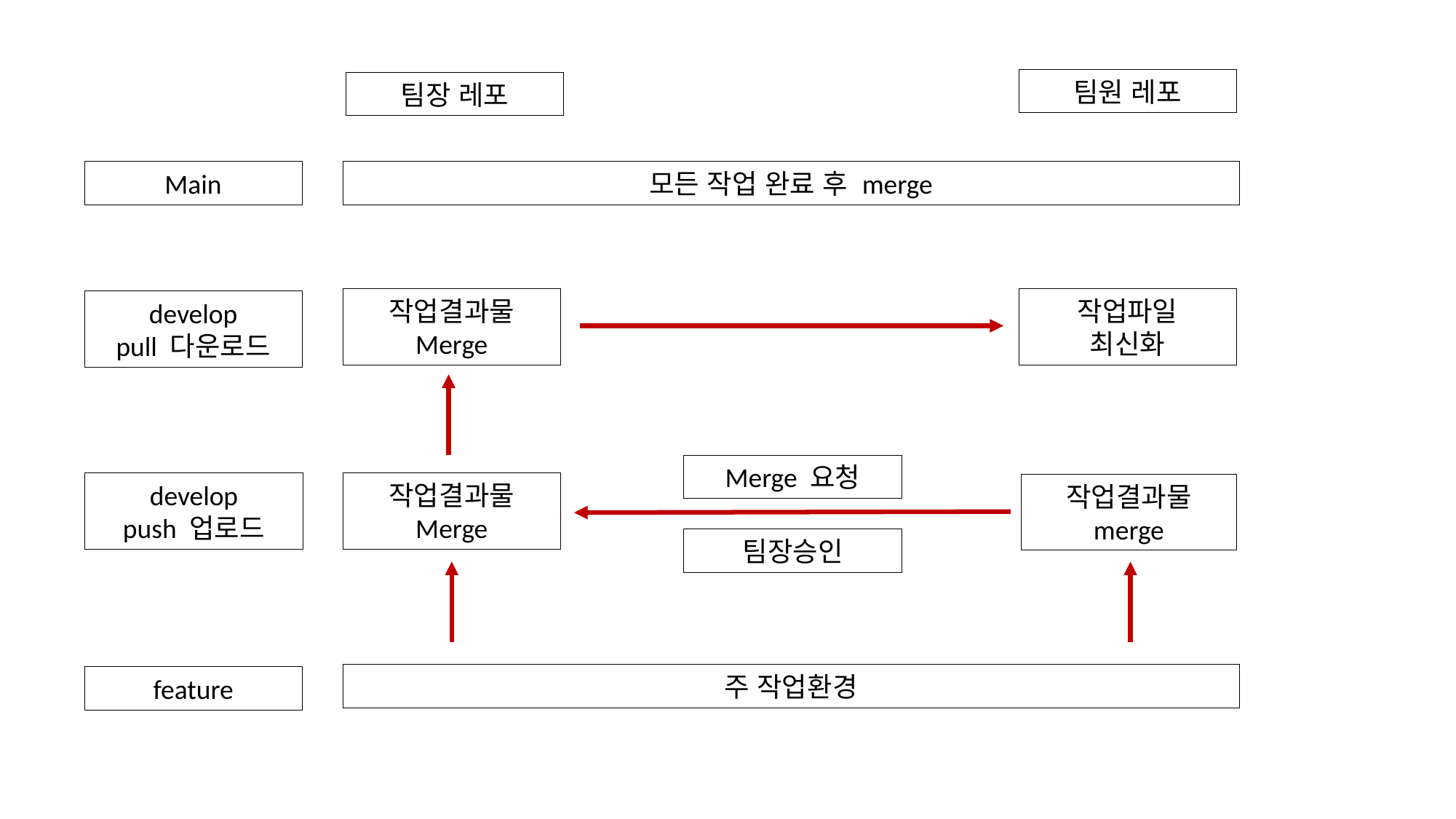

팀원 레포
팀장 레포
Main
모든 작업 완료 후 merge
작업파일
최신화
작업결과물 Merge
develop
pull 다운로드
Merge 요청
develop
push 업로드
작업결과물 Merge
작업결과물
merge
팀장승인
주 작업환경
feature